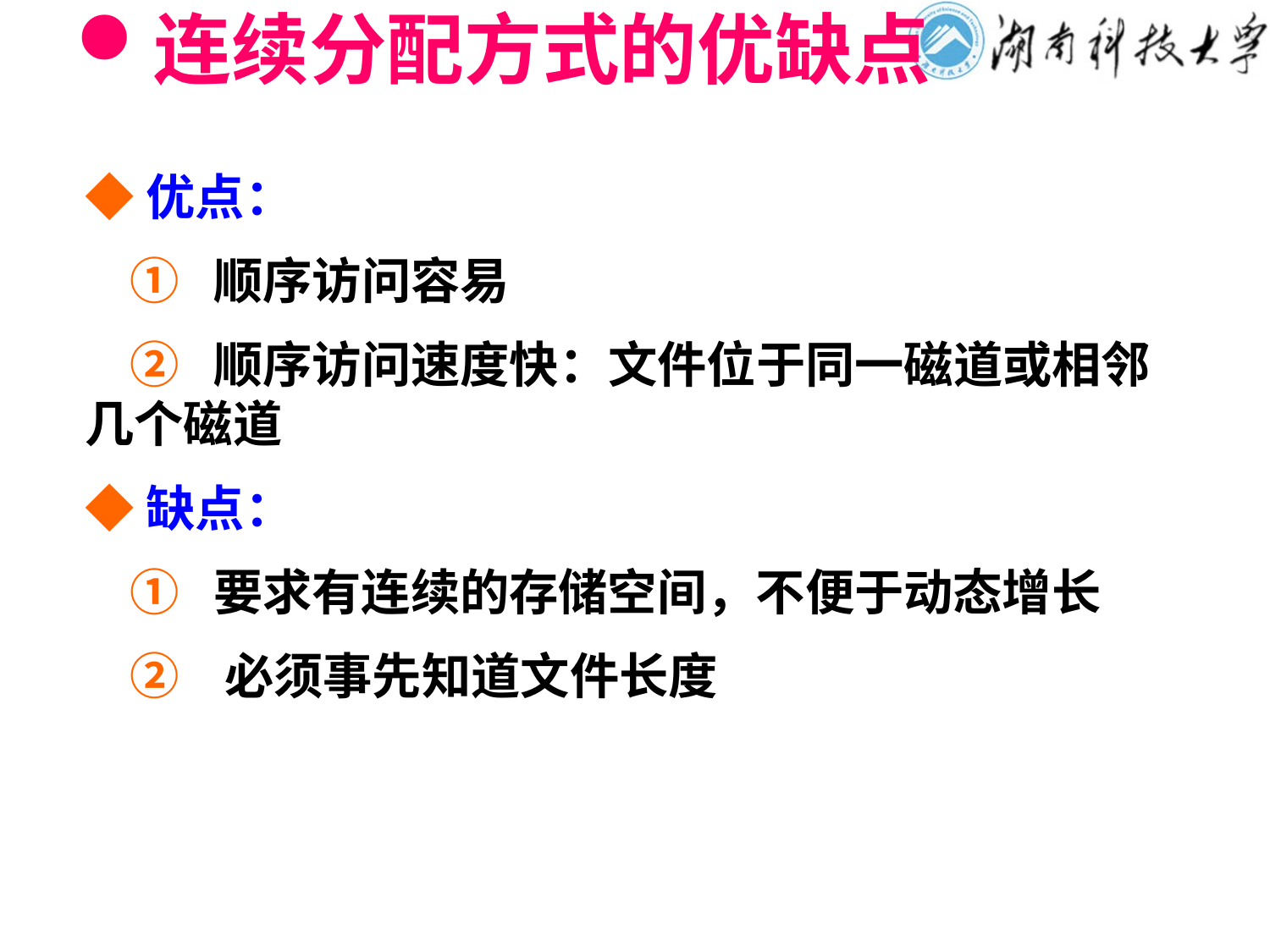

# 连续分配方式的优缺点
◆优点：
    ①  顺序访问容易
    ②  顺序访问速度快：文件位于同一磁道或相邻几个磁道
◆缺点：
    ①  要求有连续的存储空间，不便于动态增长
    ②   必须事先知道文件长度